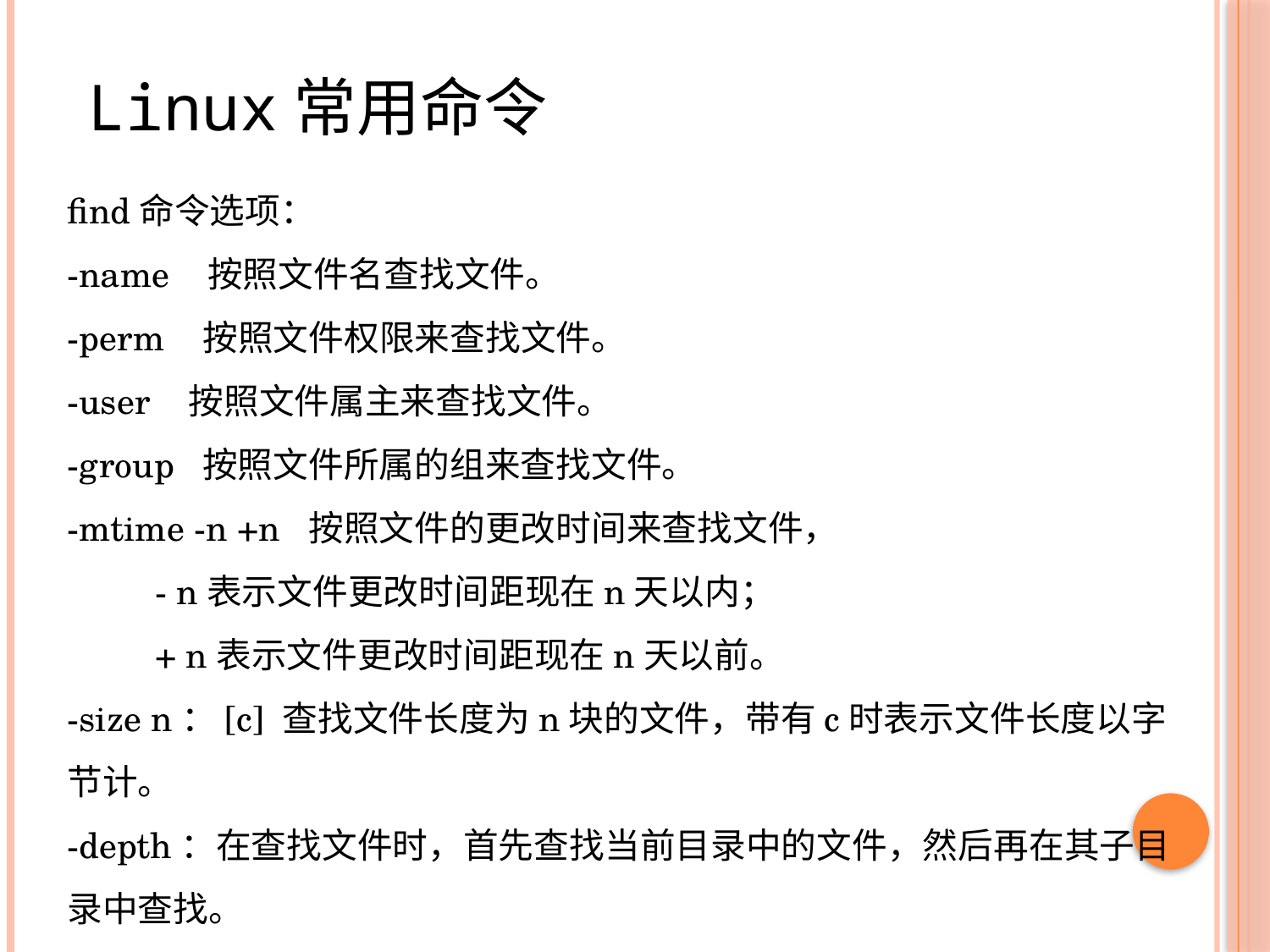

Linux常用命令
find命令选项：
-name   按照文件名查找文件。
-perm   按照文件权限来查找文件。
-user   按照文件属主来查找文件。
-group  按照文件所属的组来查找文件。
-mtime -n +n  按照文件的更改时间来查找文件，
         - n表示文件更改时间距现在n天以内；
         + n表示文件更改时间距现在n天以前。
-size n：[c] 查找文件长度为n块的文件，带有c时表示文件长度以字节计。
-depth：在查找文件时，首先查找当前目录中的文件，然后再在其子目录中查找。